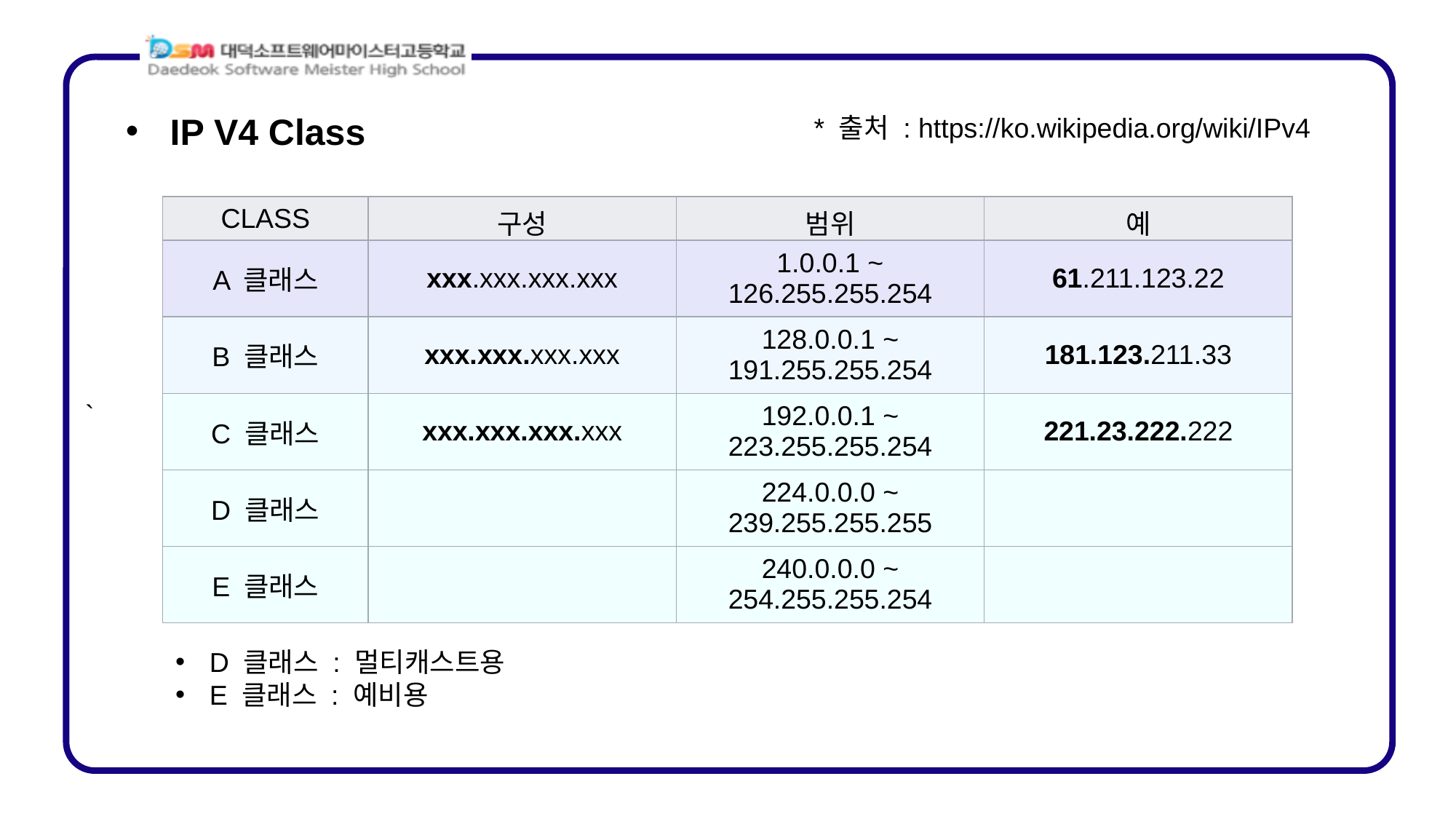

IP V4 Class
* 출처 : https://ko.wikipedia.org/wiki/IPv4
| CLASS | 구성 | 범위 | 예 |
| --- | --- | --- | --- |
| A 클래스 | xxx.xxx.xxx.xxx | 1.0.0.1 ~ 126.255.255.254 | 61.211.123.22 |
| B 클래스 | xxx.xxx.xxx.xxx | 128.0.0.1 ~ 191.255.255.254 | 181.123.211.33 |
| C 클래스 | xxx.xxx.xxx.xxx | 192.0.0.1 ~ 223.255.255.254 | 221.23.222.222 |
| D 클래스 |  | 224.0.0.0 ~ 239.255.255.255 |  |
| E 클래스 |  | 240.0.0.0 ~ 254.255.255.254 |  |
D 클래스 : 멀티캐스트용
E 클래스 : 예비용